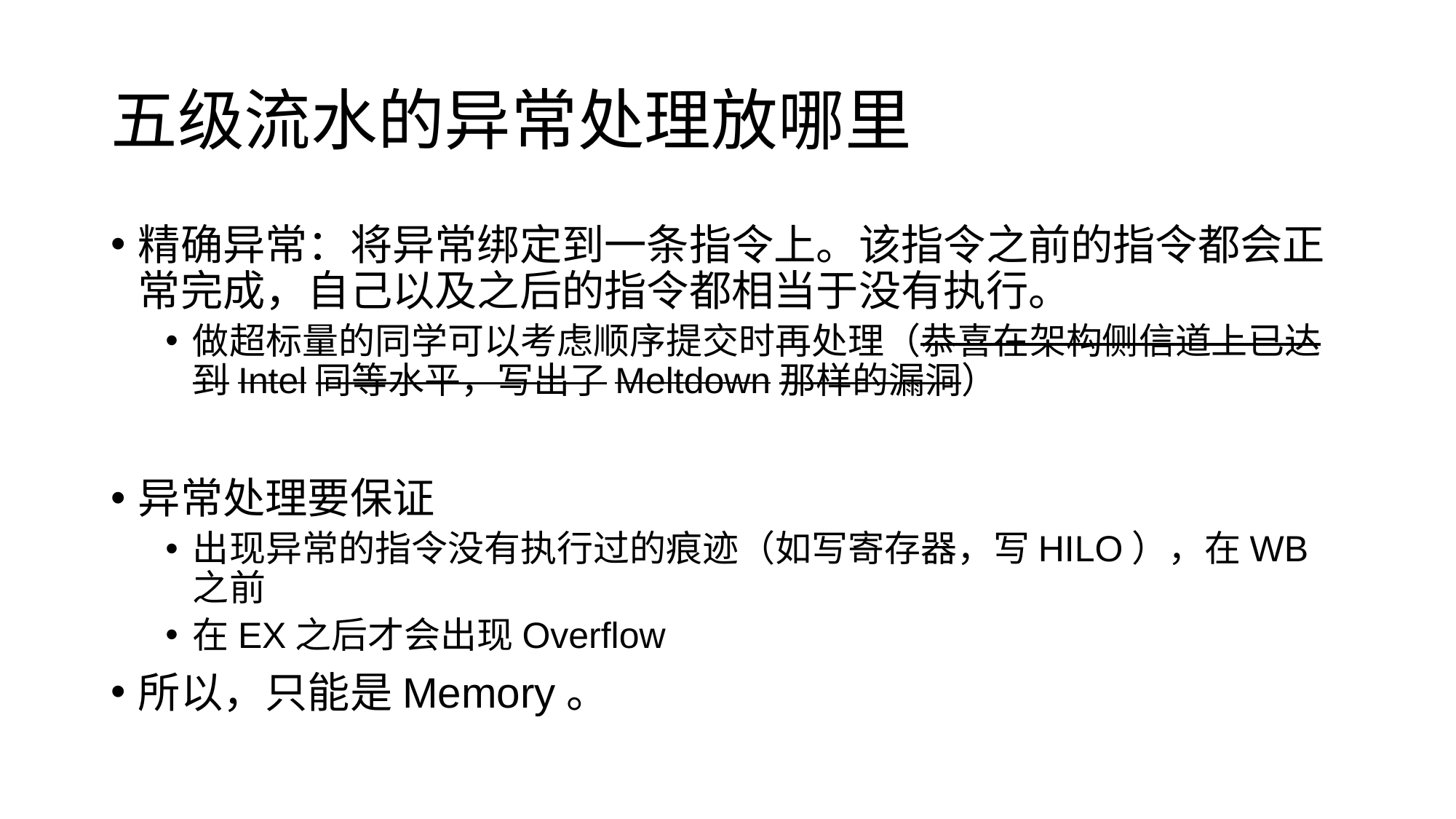

# 五级流水的异常处理放哪里
精确异常：将异常绑定到一条指令上。该指令之前的指令都会正常完成，自己以及之后的指令都相当于没有执行。
做超标量的同学可以考虑顺序提交时再处理（恭喜在架构侧信道上已达到Intel同等水平，写出了Meltdown那样的漏洞）

异常处理要保证
出现异常的指令没有执行过的痕迹（如写寄存器，写HILO），在WB之前
在EX之后才会出现Overflow
所以，只能是Memory。